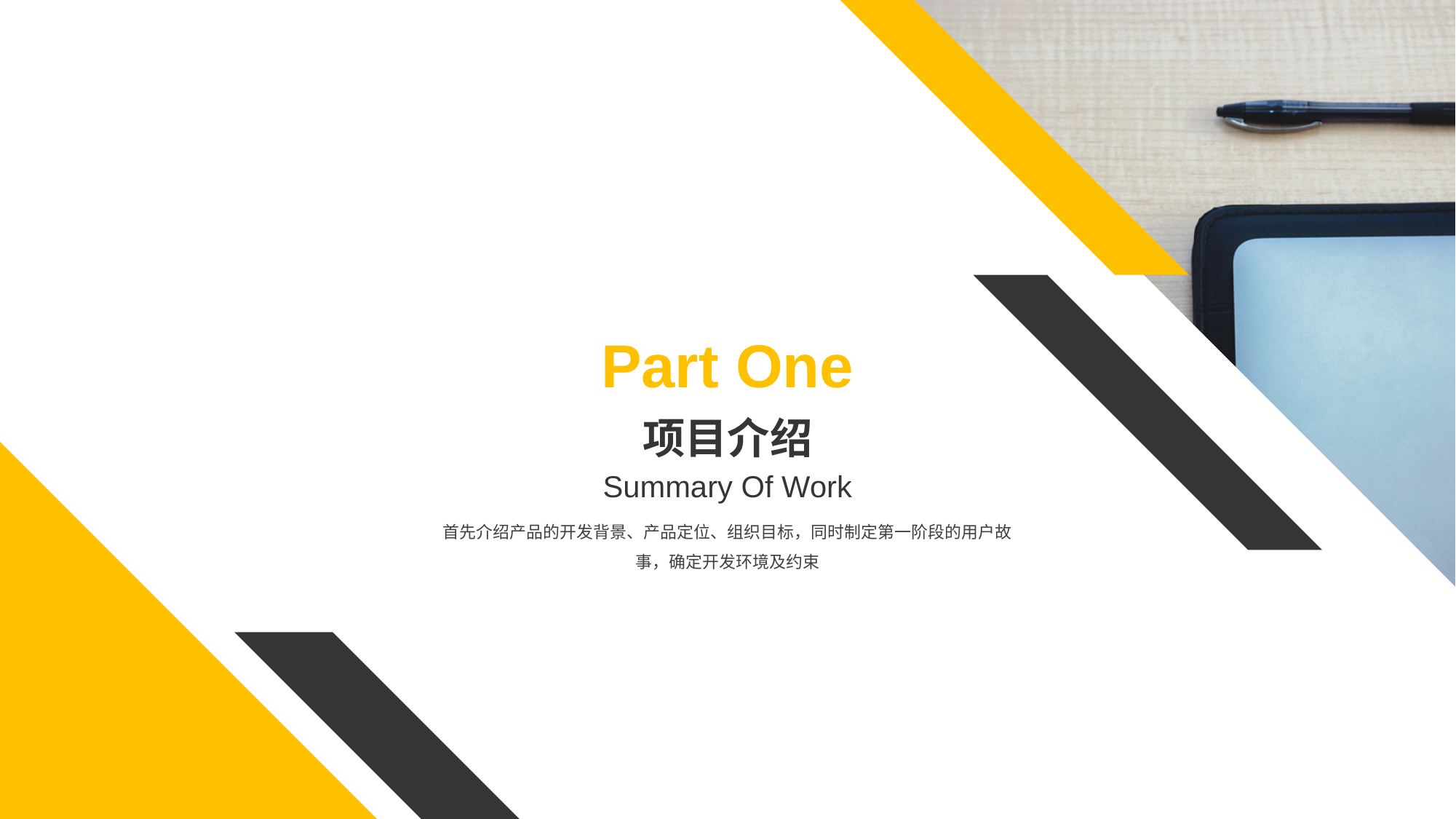

Part One
项目介绍

Summary Of Work
首先介绍产品的开发背景、产品定位、组织目标，同时制定第一阶段的用户故事，确定开发环境及约束